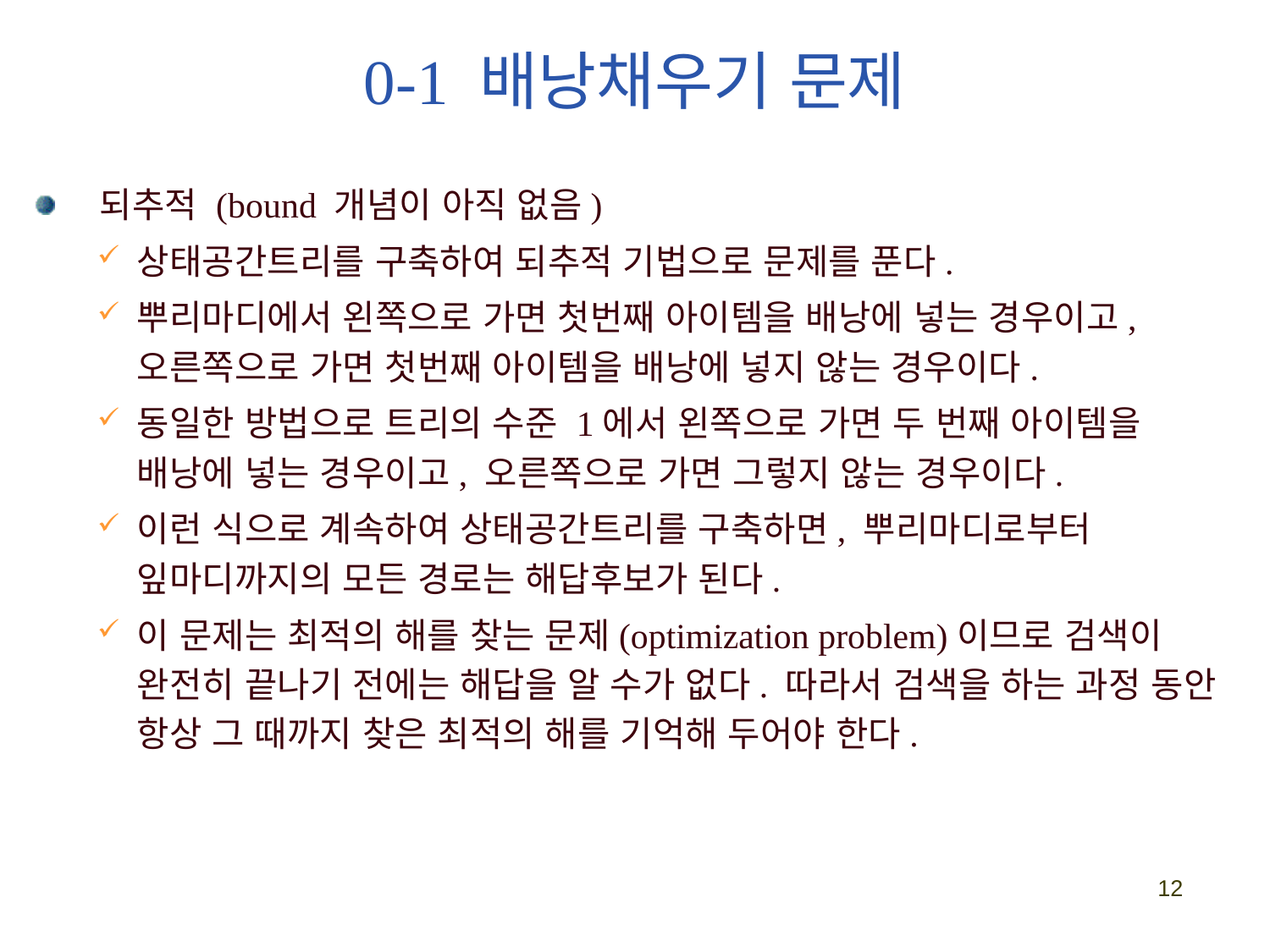

# 0-1 배낭채우기 문제
 되추적 (bound 개념이 아직 없음)
상태공간트리를 구축하여 되추적 기법으로 문제를 푼다.
뿌리마디에서 왼쪽으로 가면 첫번째 아이템을 배낭에 넣는 경우이고, 오른쪽으로 가면 첫번째 아이템을 배낭에 넣지 않는 경우이다.
동일한 방법으로 트리의 수준 1에서 왼쪽으로 가면 두 번째 아이템을 배낭에 넣는 경우이고, 오른쪽으로 가면 그렇지 않는 경우이다.
이런 식으로 계속하여 상태공간트리를 구축하면, 뿌리마디로부터 잎마디까지의 모든 경로는 해답후보가 된다.
이 문제는 최적의 해를 찾는 문제(optimization problem)이므로 검색이 완전히 끝나기 전에는 해답을 알 수가 없다. 따라서 검색을 하는 과정 동안 항상 그 때까지 찾은 최적의 해를 기억해 두어야 한다.
12